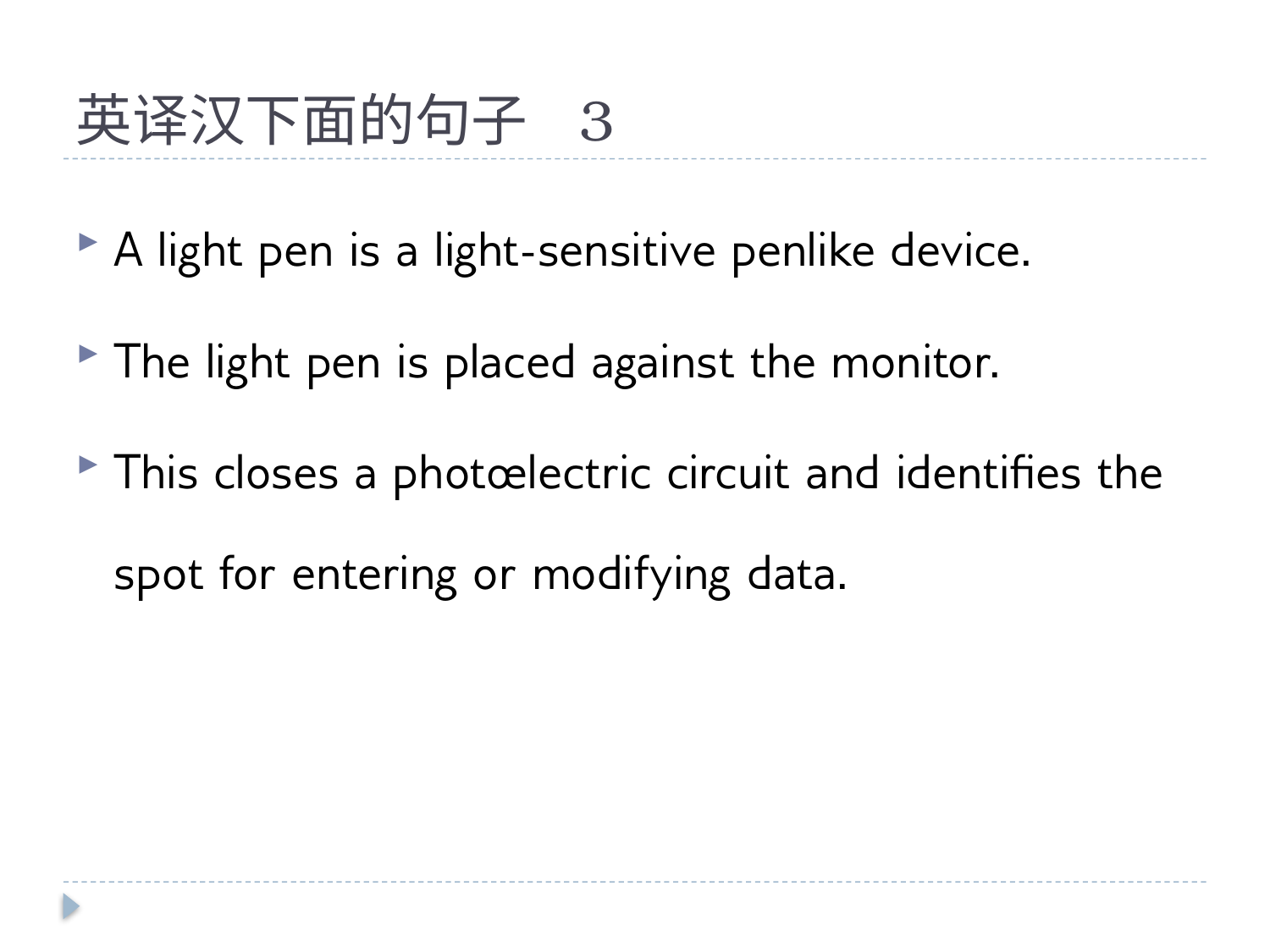

# 英译汉下面的句子   3
A light pen is a light-sensitive penlike device.
The light pen is placed against the monitor.
This closes a photoelectric circuit and identifies the spot for entering or modifying data.